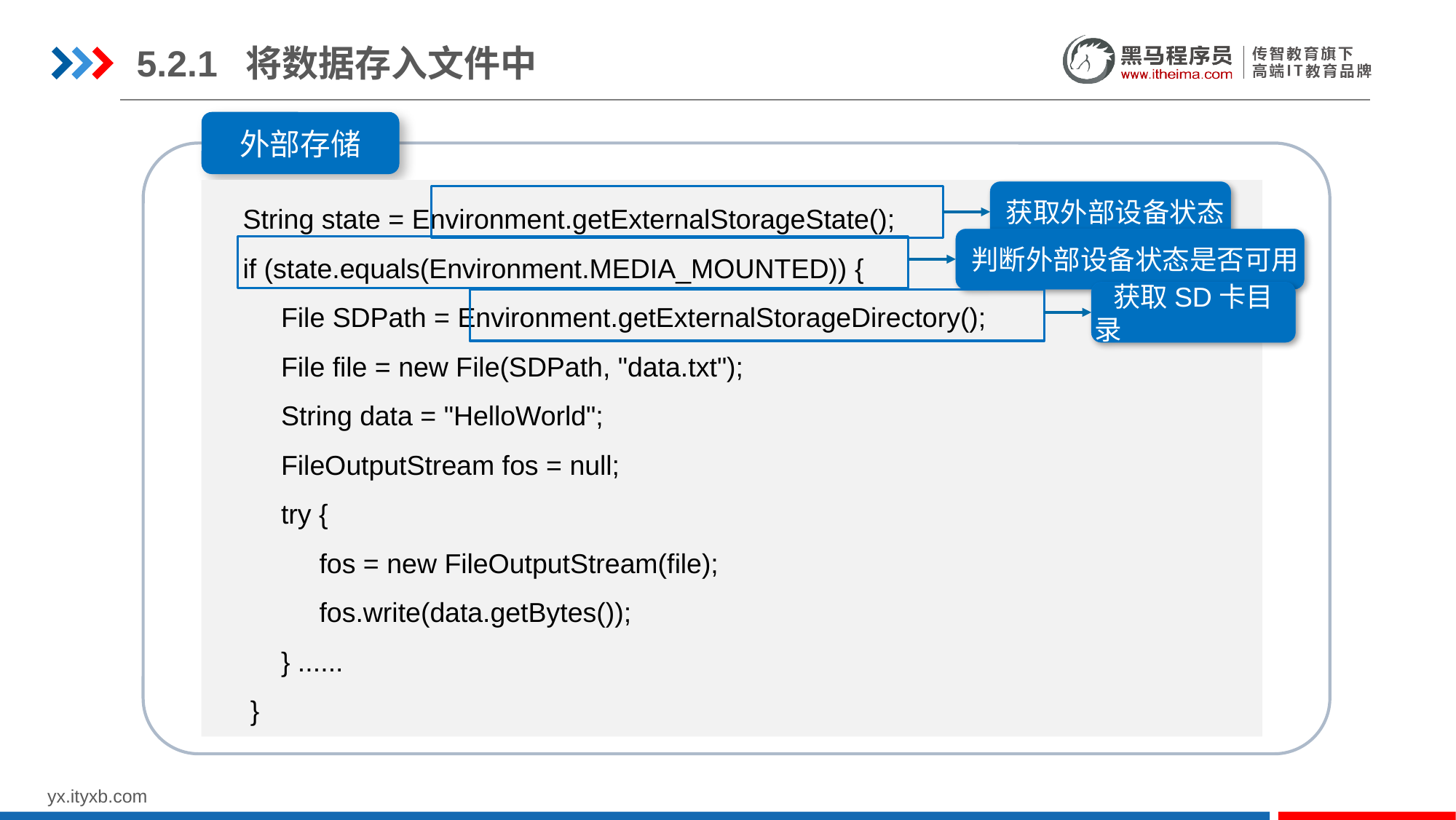

5.2.1	将数据存入文件中
外部存储

    String state = Environment.getExternalStorageState();
    if (state.equals(Environment.MEDIA_MOUNTED)) {
         File SDPath = Environment.getExternalStorageDirectory();
         File file = new File(SDPath, "data.txt");
         String data = "HelloWorld";
         FileOutputStream fos = null;
         try {
              fos = new FileOutputStream(file);
              fos.write(data.getBytes());
         } ......
     }
 获取外部设备状态

 判断外部设备状态是否可用

  获取SD卡目录